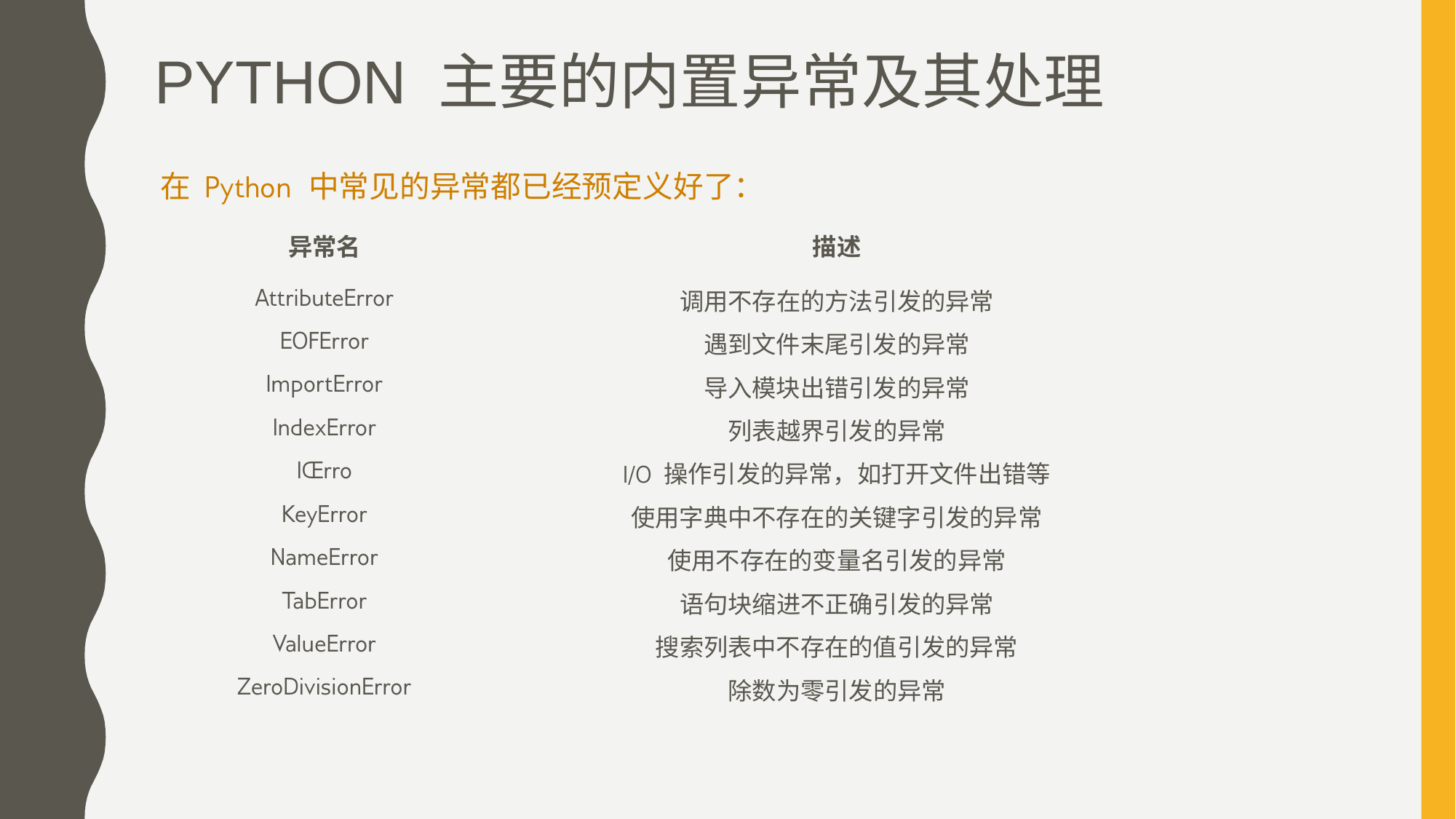

# Python 主要的内置异常及其处理
在 Python 中常见的异常都已经预定义好了：
| 异常名 | 描述 |
| --- | --- |
| AttributeError | 调用不存在的方法引发的异常 |
| EOFError | 遇到文件末尾引发的异常 |
| ImportError | 导入模块出错引发的异常 |
| IndexError | 列表越界引发的异常 |
| IOErro | I/O 操作引发的异常，如打开文件出错等 |
| KeyError | 使用字典中不存在的关键字引发的异常 |
| NameError | 使用不存在的变量名引发的异常 |
| TabError | 语句块缩进不正确引发的异常 |
| ValueError | 搜索列表中不存在的值引发的异常 |
| ZeroDivisionError | 除数为零引发的异常 |